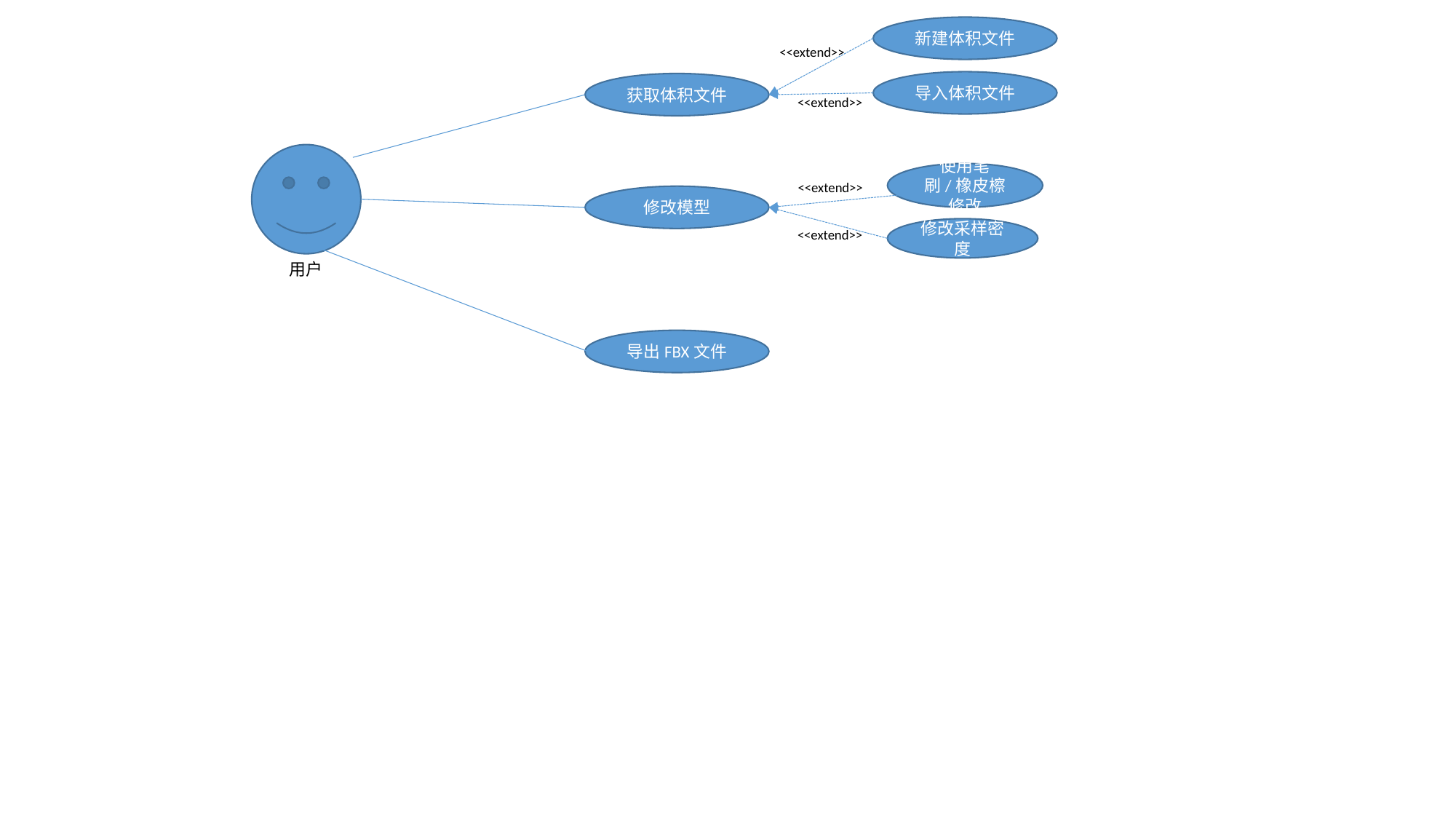

新建体积文件
<<extend>>
导入体积文件
获取体积文件
<<extend>>

使用笔刷/橡皮檫修改
<<extend>>
修改模型
修改采样密度
<<extend>>
用户
导出FBX文件